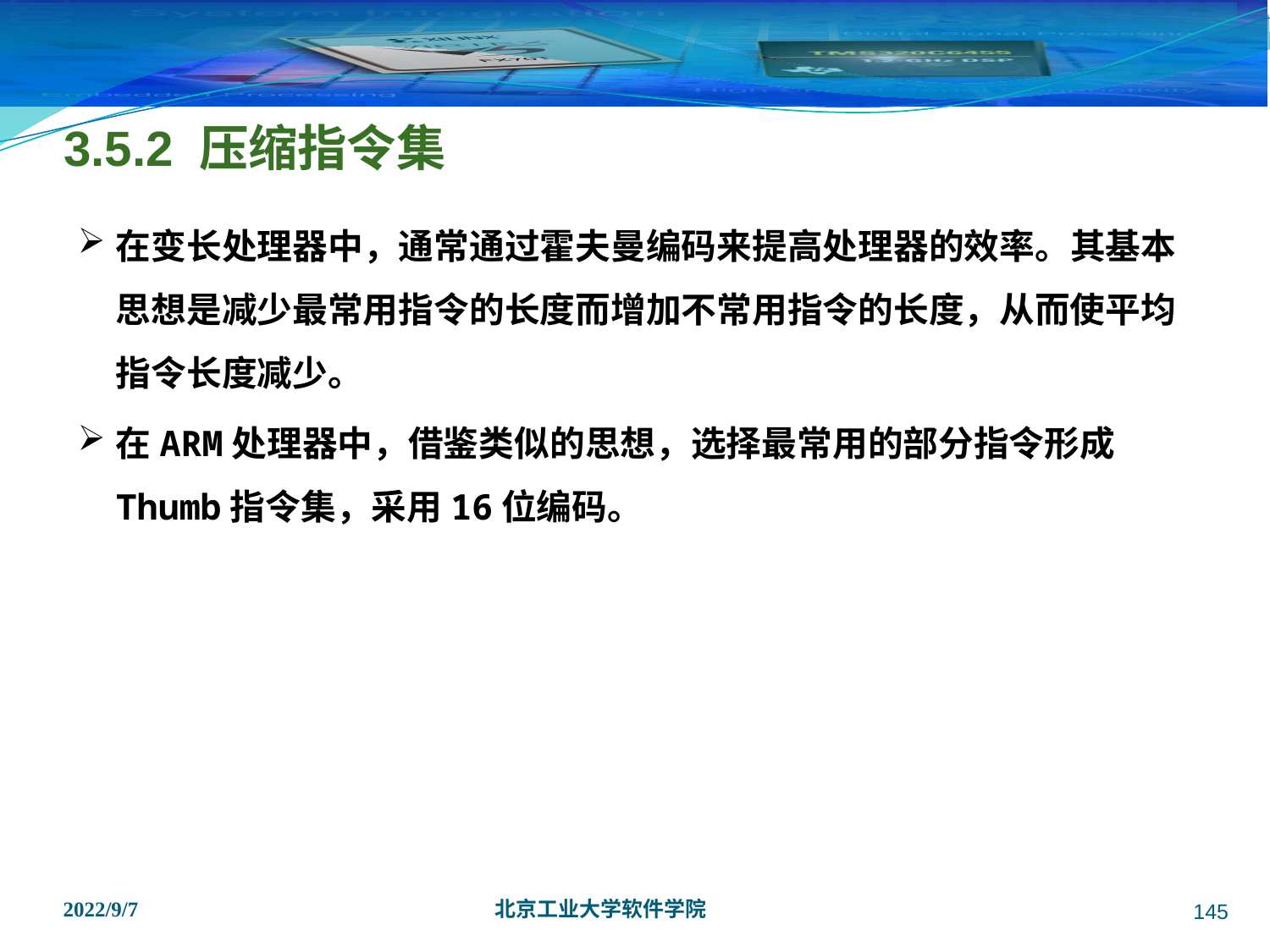

# 3.5.2 压缩指令集
在变长处理器中，通常通过霍夫曼编码来提高处理器的效率。其基本思想是减少最常用指令的长度而增加不常用指令的长度，从而使平均指令长度减少。
在ARM处理器中，借鉴类似的思想，选择最常用的部分指令形成Thumb指令集，采用16位编码。